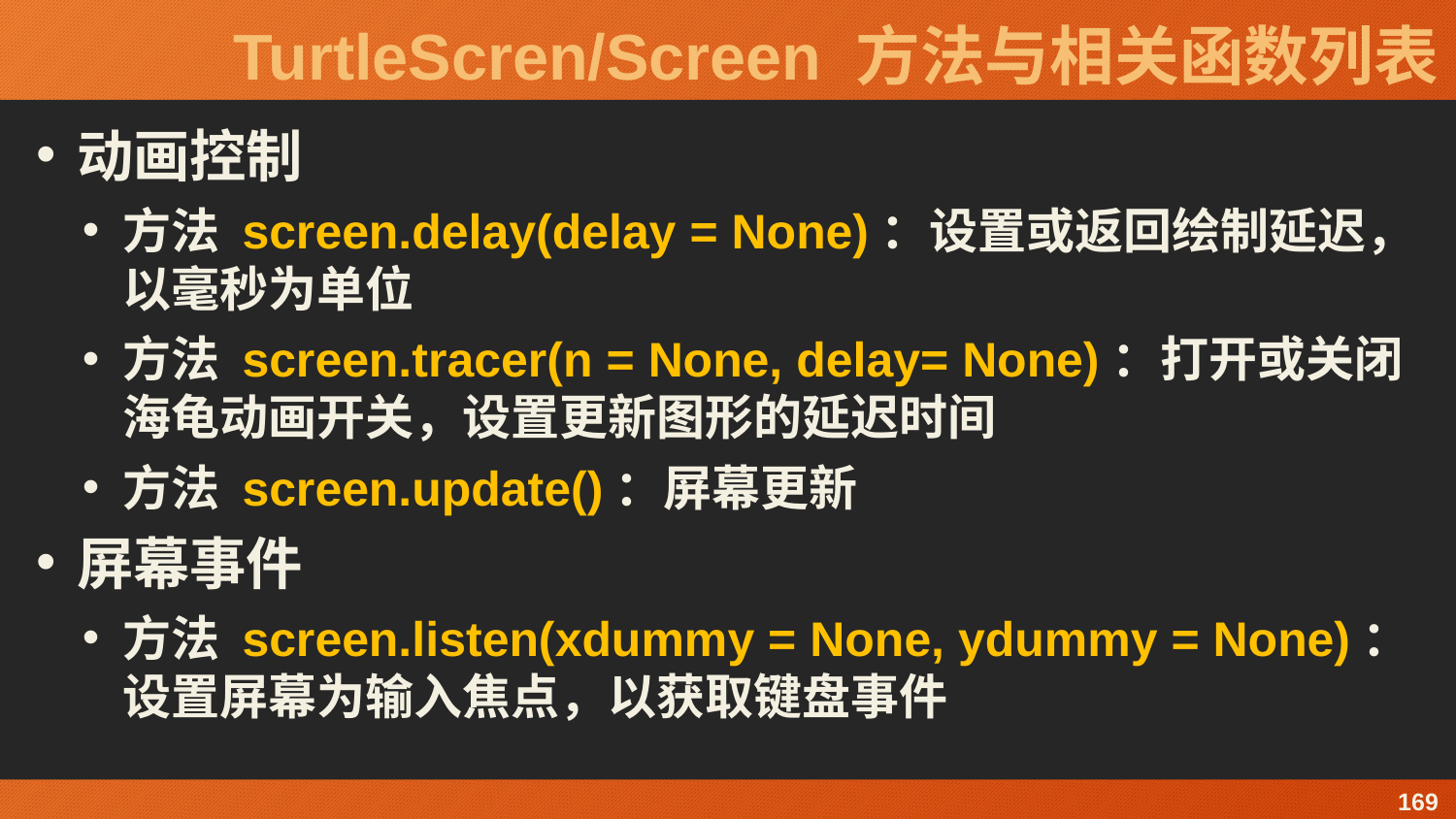

# TurtleScren/Screen 方法与相关函数列表
动画控制
方法 screen.delay(delay = None)：设置或返回绘制延迟，以毫秒为单位
方法 screen.tracer(n = None, delay= None)：打开或关闭海龟动画开关，设置更新图形的延迟时间
方法 screen.update()：屏幕更新
屏幕事件
方法 screen.listen(xdummy = None, ydummy = None)：设置屏幕为输入焦点，以获取键盘事件
169